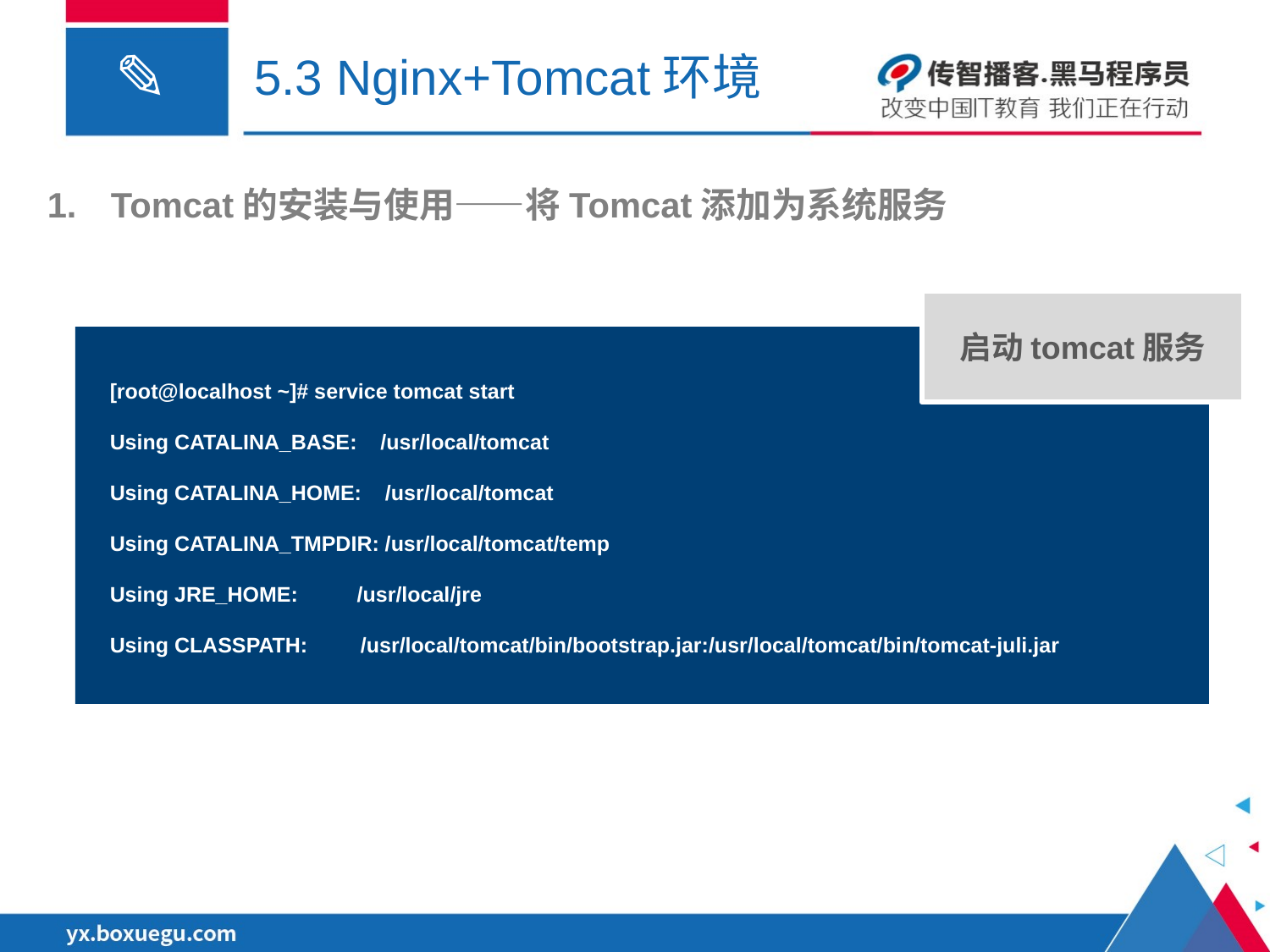

# 5.3 Nginx+Tomcat环境
Tomcat的安装与使用——将Tomcat添加为系统服务
启动tomcat服务

[root@localhost ~]# service tomcat start
Using CATALINA_BASE:    /usr/local/tomcat
Using CATALINA_HOME:    /usr/local/tomcat
Using CATALINA_TMPDIR: /usr/local/tomcat/temp
Using JRE_HOME:          /usr/local/jre
Using CLASSPATH:         /usr/local/tomcat/bin/bootstrap.jar:/usr/local/tomcat/bin/tomcat-juli.jar